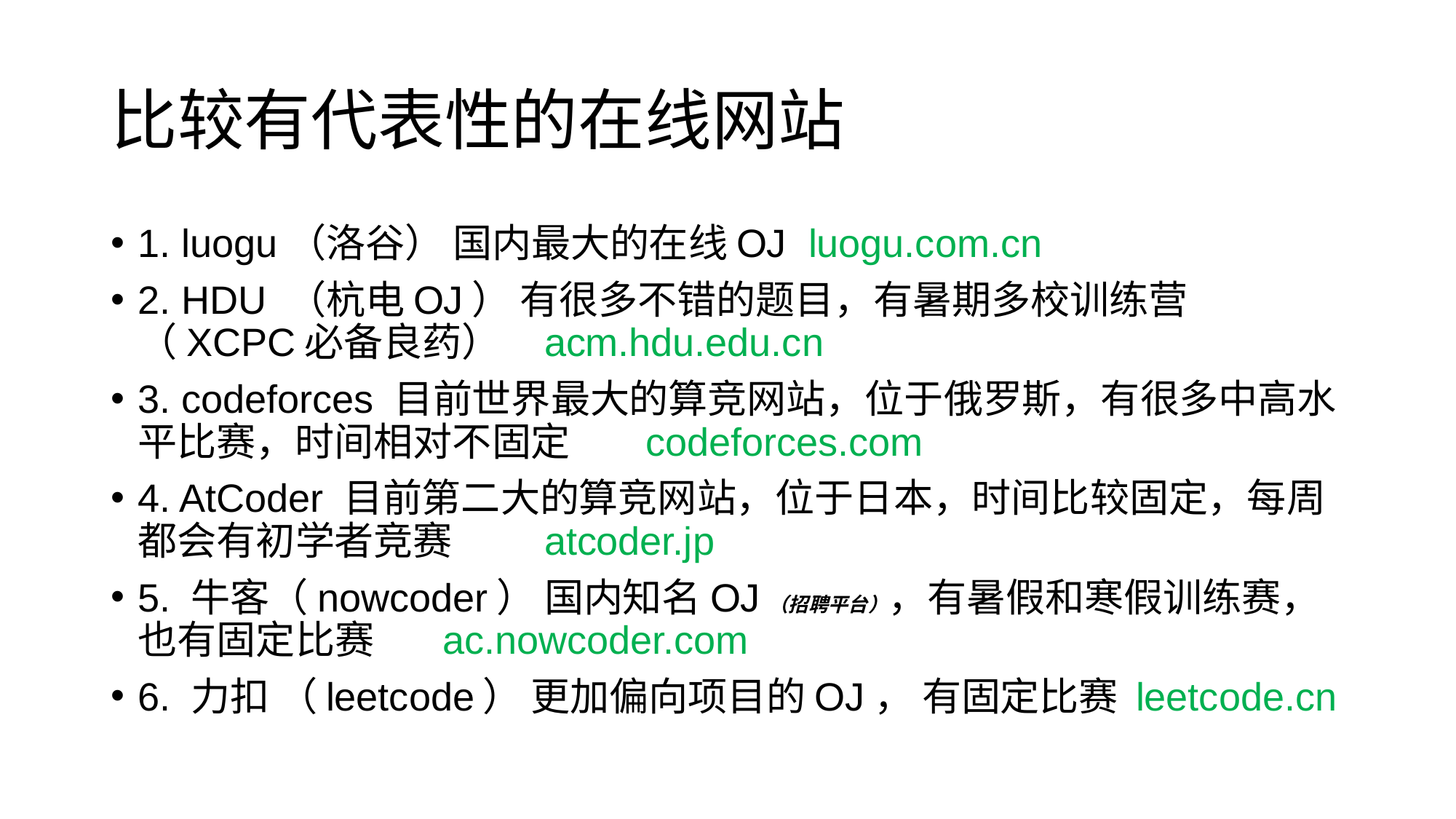

# 比较有代表性的在线网站
1. luogu（洛谷） 国内最大的在线OJ  luogu.com.cn
2. HDU （杭电OJ） 有很多不错的题目，有暑期多校训练营（XCPC必备良药）	acm.hdu.edu.cn
3. codeforces 目前世界最大的算竞网站，位于俄罗斯，有很多中高水平比赛，时间相对不固定	codeforces.com
4. AtCoder 目前第二大的算竞网站，位于日本，时间比较固定，每周都会有初学者竞赛	atcoder.jp
5. 牛客（nowcoder） 国内知名OJ（招聘平台），有暑假和寒假训练赛，也有固定比赛	ac.nowcoder.com
6. 力扣 （leetcode） 更加偏向项目的OJ， 有固定比赛 leetcode.cn